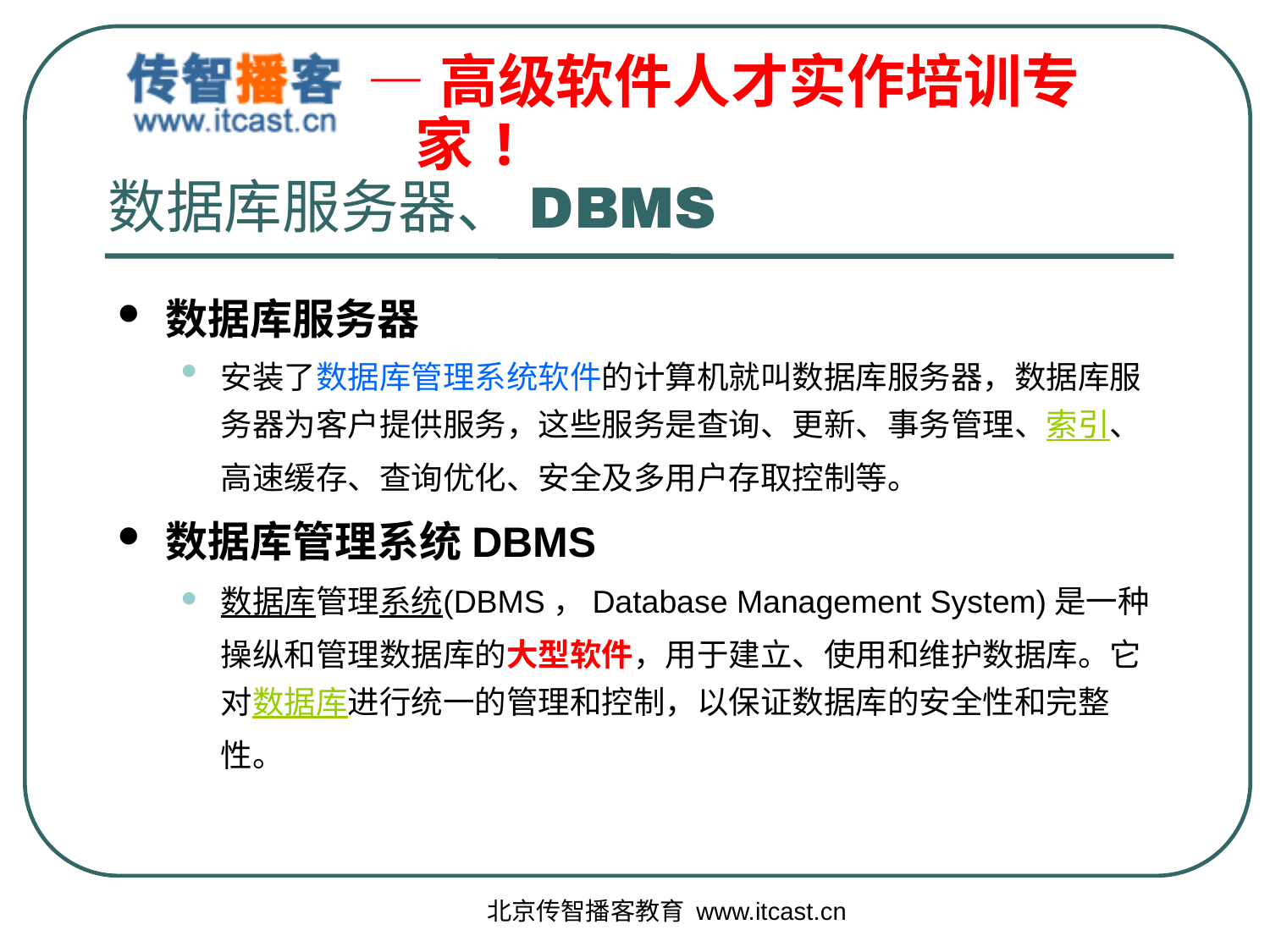

# 数据库服务器、DBMS
数据库服务器
安装了数据库管理系统软件的计算机就叫数据库服务器，数据库服务器为客户提供服务，这些服务是查询、更新、事务管理、索引、高速缓存、查询优化、安全及多用户存取控制等。
数据库管理系统DBMS
数据库管理系统(DBMS，Database Management System)是一种操纵和管理数据库的大型软件，用于建立、使用和维护数据库。它对数据库进行统一的管理和控制，以保证数据库的安全性和完整性。